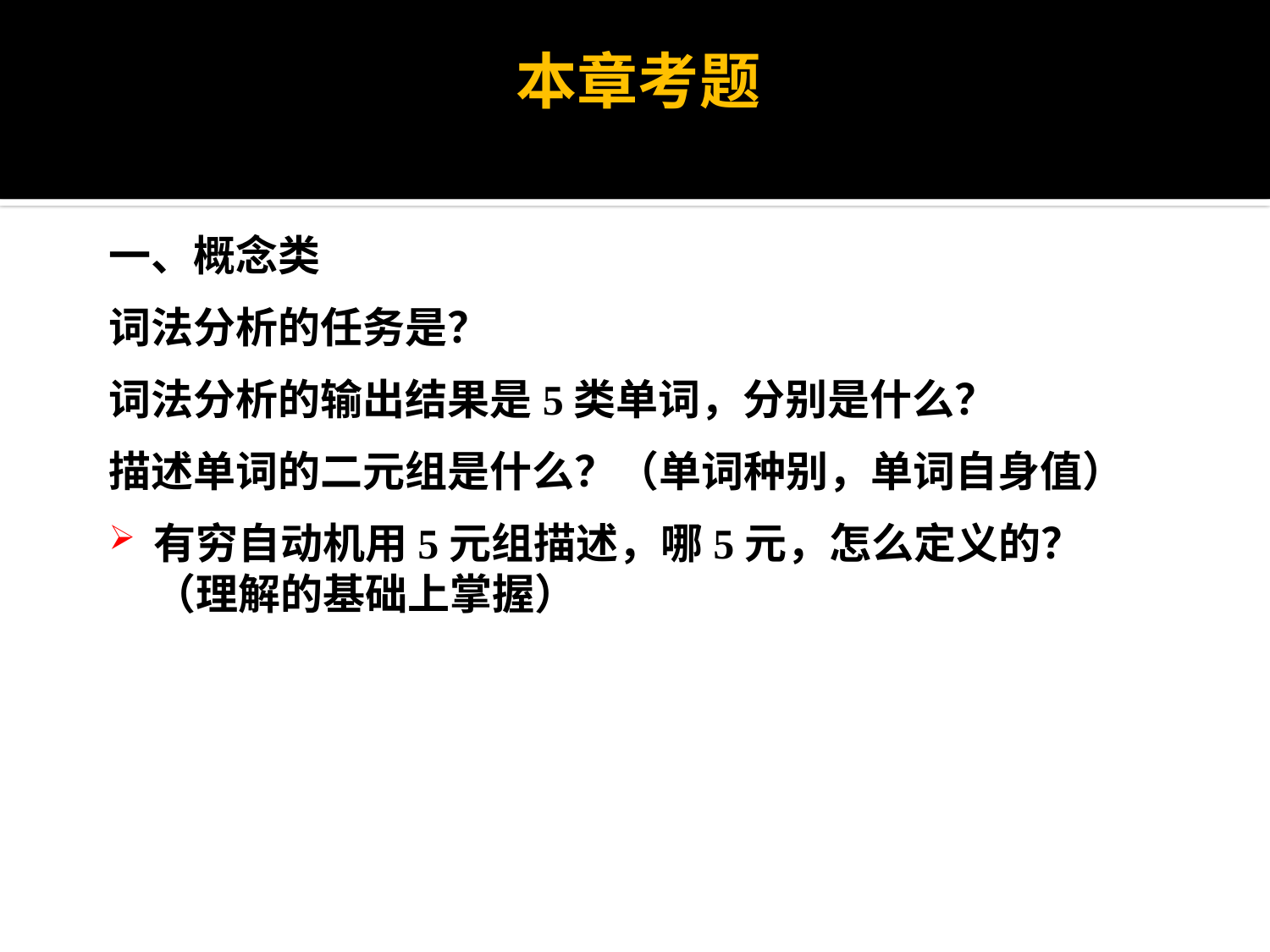

# 本章考题
一、概念类
词法分析的任务是？
词法分析的输出结果是5类单词，分别是什么？
描述单词的二元组是什么？（单词种别，单词自身值）
有穷自动机用5元组描述，哪5元，怎么定义的？（理解的基础上掌握）